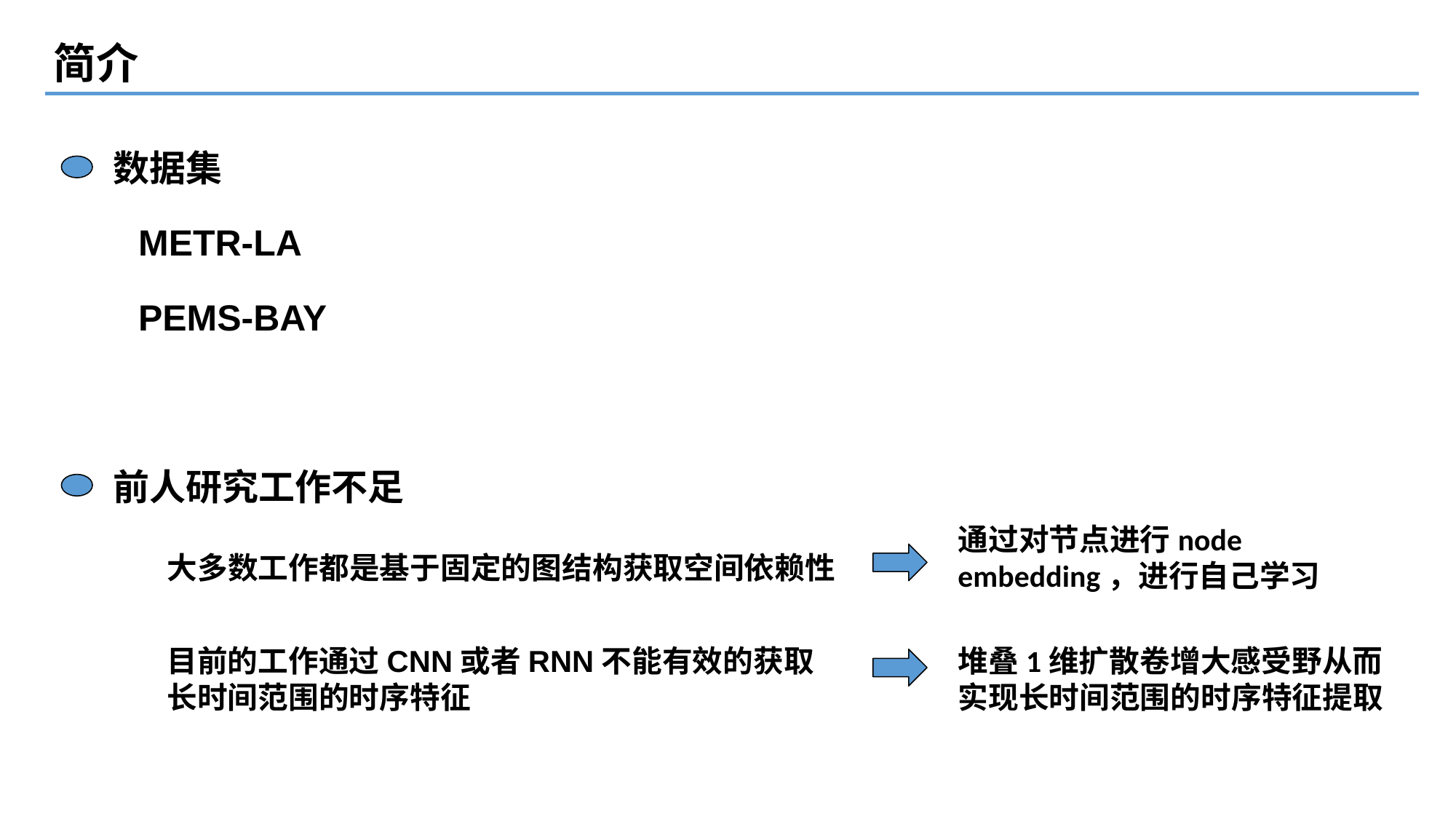

简介
数据集

METR-LA
PEMS-BAY
前人研究工作不足

通过对节点进行node embedding，进行自己学习
大多数工作都是基于固定的图结构获取空间依赖性

目前的工作通过CNN或者RNN不能有效的获取长时间范围的时序特征
堆叠1维扩散卷增大感受野从而实现长时间范围的时序特征提取